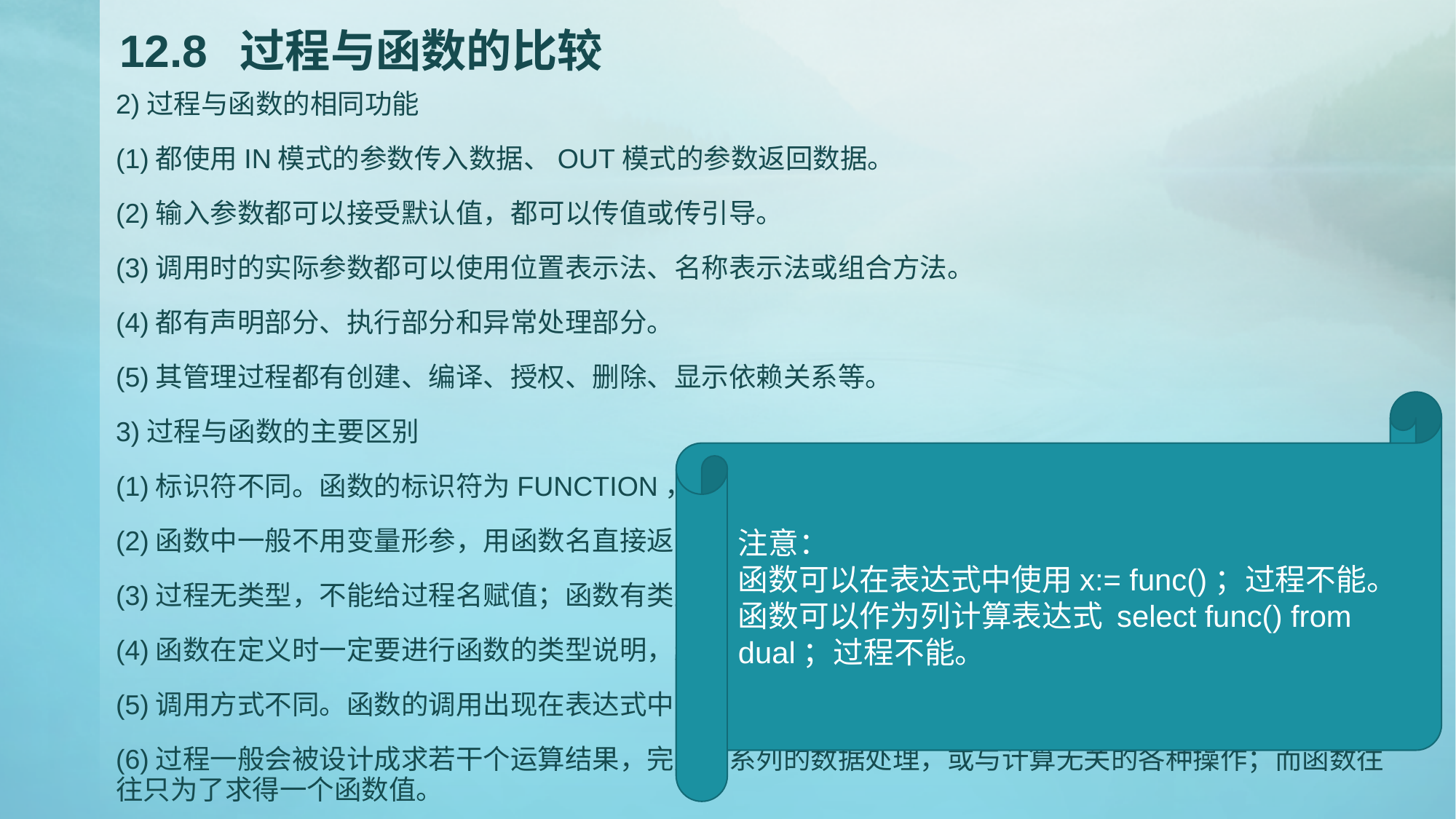

# 12.8  过程与函数的比较
2)过程与函数的相同功能
(1)都使用IN模式的参数传入数据、OUT模式的参数返回数据。
(2)输入参数都可以接受默认值，都可以传值或传引导。
(3)调用时的实际参数都可以使用位置表示法、名称表示法或组合方法。
(4)都有声明部分、执行部分和异常处理部分。
(5)其管理过程都有创建、编译、授权、删除、显示依赖关系等。
3)过程与函数的主要区别
(1)标识符不同。函数的标识符为FUNCTION，过程为PROCEDURE。
(2)函数中一般不用变量形参，用函数名直接返回函数值；而过程如有返回值，则必须用变量形参返回。
(3)过程无类型，不能给过程名赋值；函数有类型，最终要将函数值传送给函数名。
(4)函数在定义时一定要进行函数的类型说明，过程则不进行过程的类型说明。
(5)调用方式不同。函数的调用出现在表达式中，过程调用，由独立的过程调用语句来完成。
(6)过程一般会被设计成求若干个运算结果，完成一系列的数据处理，或与计算无关的各种操作；而函数往往只为了求得一个函数值。
注意：
函数可以在表达式中使用x:= func()；过程不能。
函数可以作为列计算表达式 select func() from dual；过程不能。